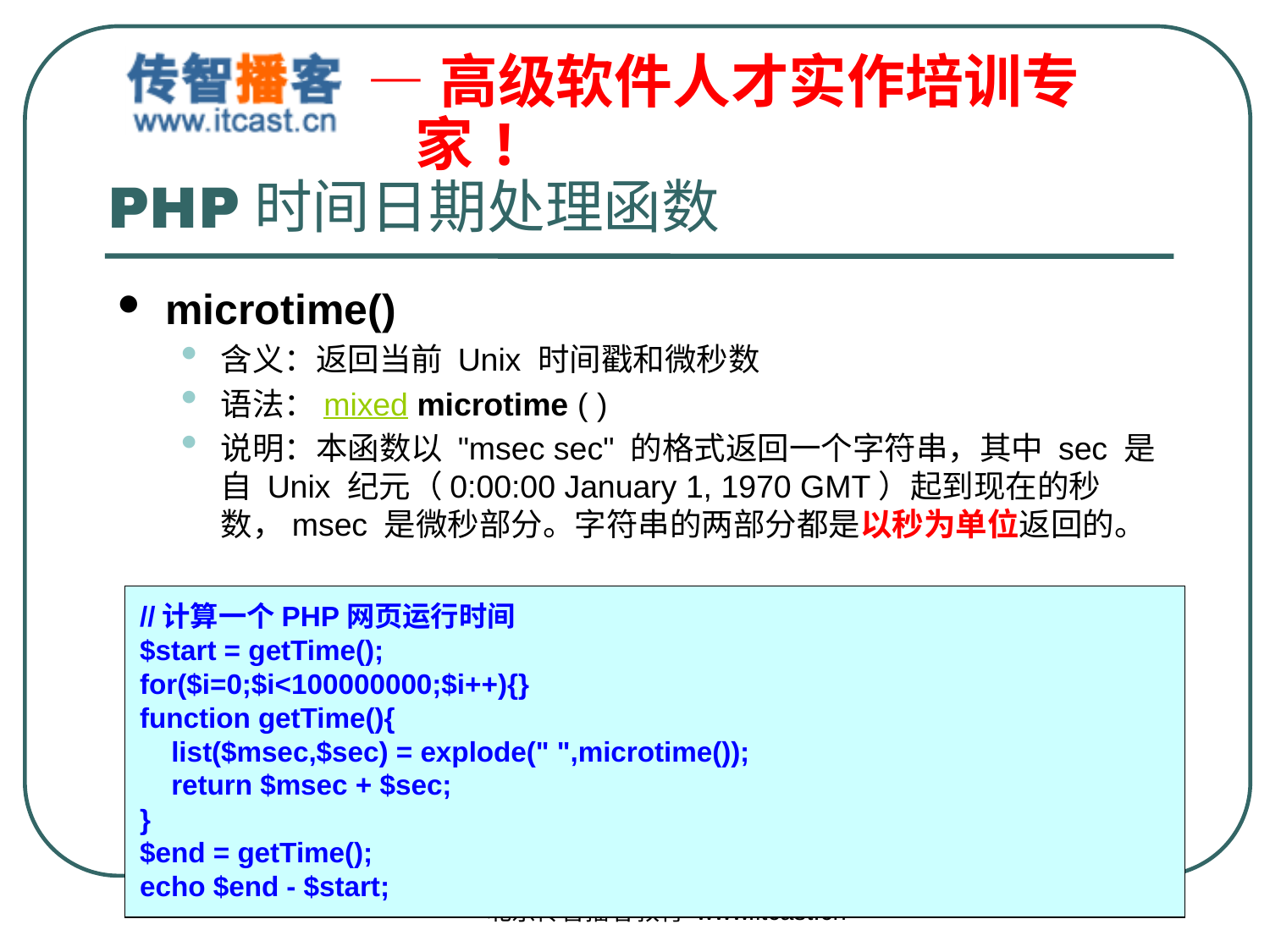

# PHP时间日期处理函数
microtime()
含义：返回当前 Unix 时间戳和微秒数
语法：mixed microtime ( )
说明：本函数以 "msec sec" 的格式返回一个字符串，其中 sec 是自 Unix 纪元（0:00:00 January 1, 1970 GMT）起到现在的秒数，msec 是微秒部分。字符串的两部分都是以秒为单位返回的。

//计算一个PHP网页运行时间
$start = getTime();
for($i=0;$i<100000000;$i++){}
function getTime(){
    list($msec,$sec) = explode(" ",microtime());
    return $msec + $sec;
}
$end = getTime();
echo $end - $start;